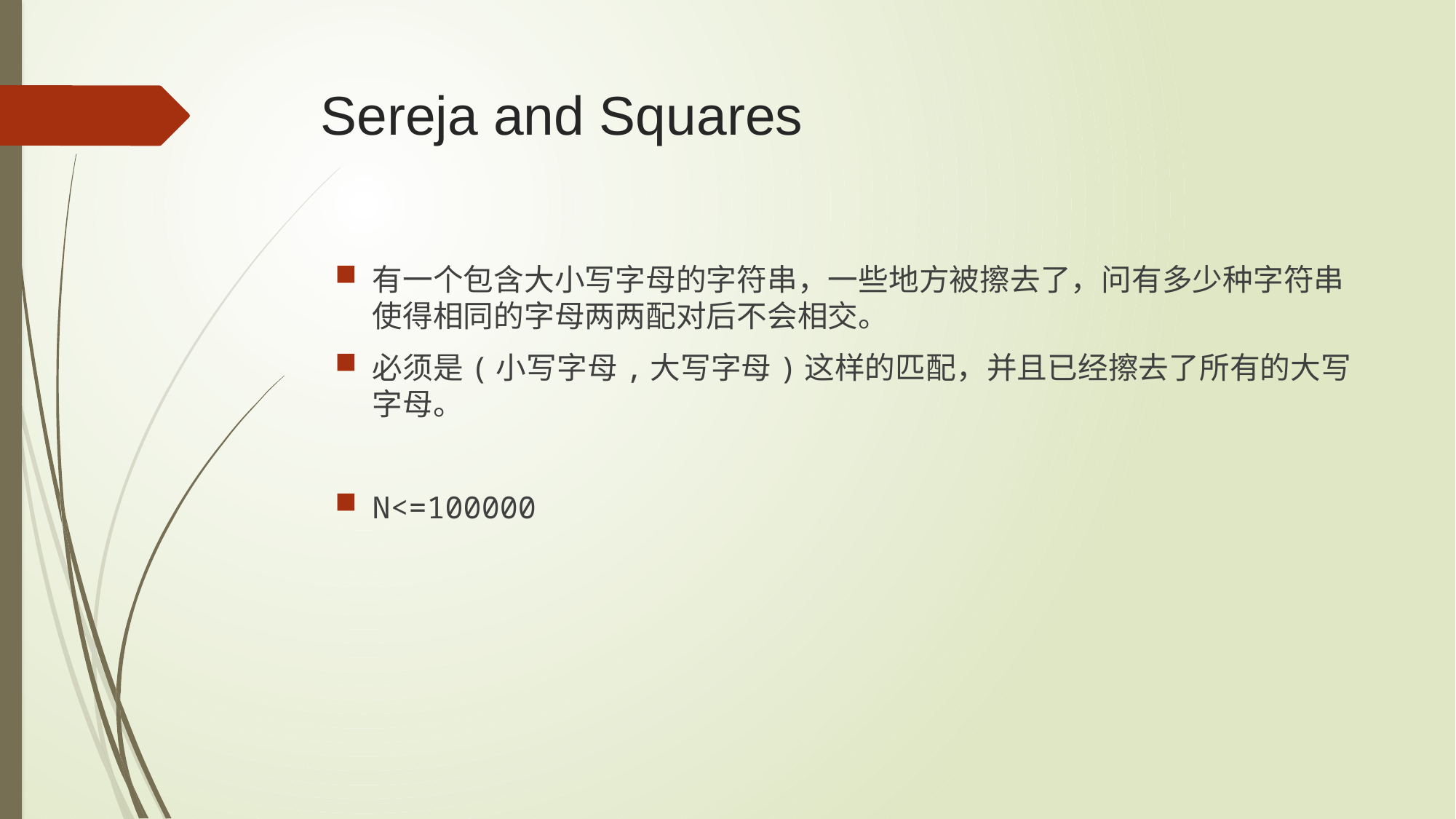

# Sereja and Squares
有一个包含大小写字母的字符串，一些地方被擦去了，问有多少种字符串使得相同的字母两两配对后不会相交。
必须是(小写字母,大写字母)这样的匹配，并且已经擦去了所有的大写字母。

N<=100000